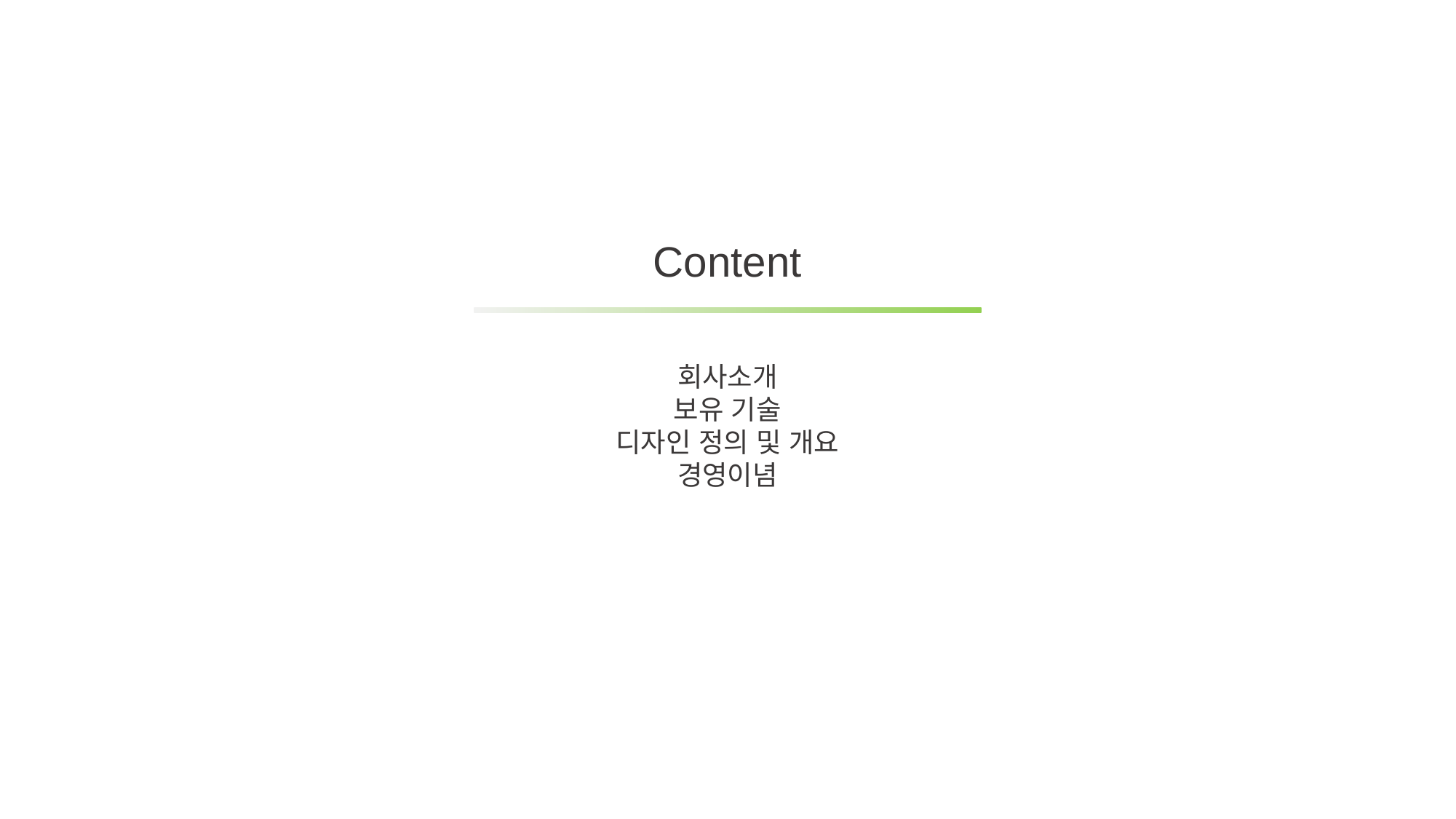

Content

회사소개
보유 기술
디자인 정의 및 개요
경영이념